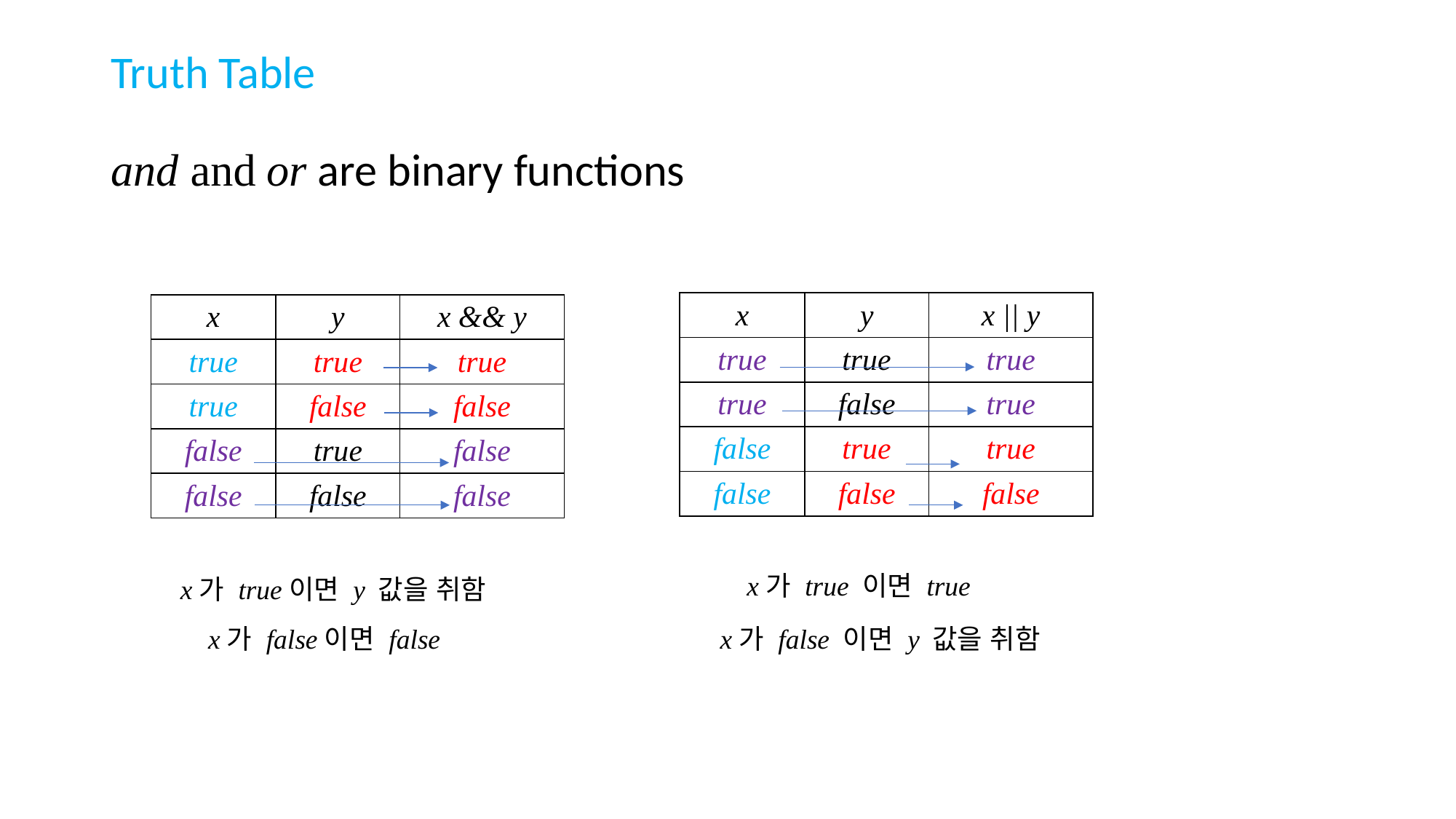

# Truth Table and and or are binary functions
| x | y | x || y |
| --- | --- | --- |
| true | true | true |
| true | false | true |
| false | true | true |
| false | false | false |
| x | y | x && y |
| --- | --- | --- |
| true | true | true |
| true | false | false |
| false | true | false |
| false | false | false |
x가 true 이면 true
x가 true이면 y 값을 취함
x가 false이면 false
x가 false 이면 y 값을 취함